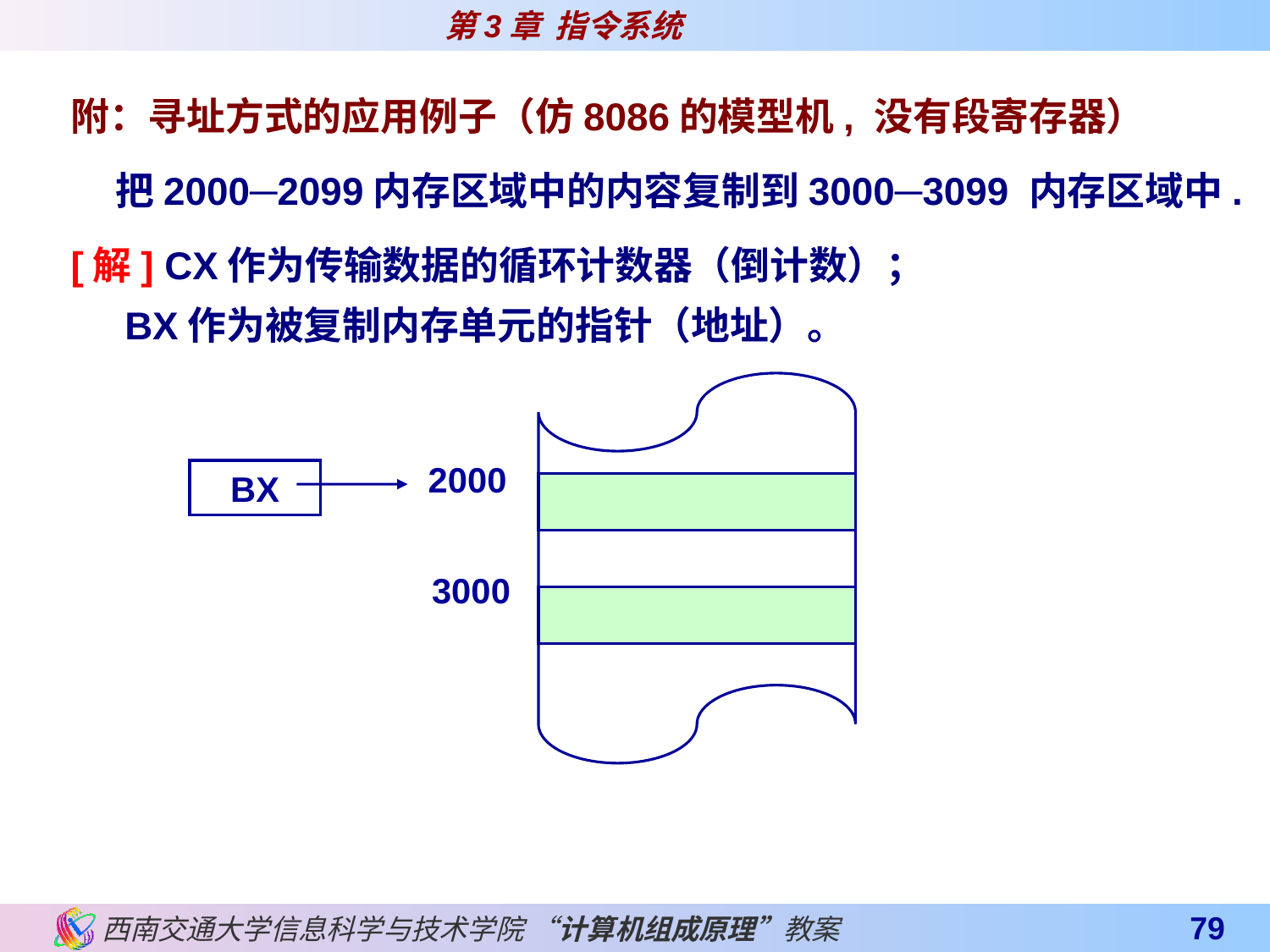

附：寻址方式的应用例子（仿8086的模型机, 没有段寄存器）
    把2000─2099内存区域中的内容复制到3000─3099 内存区域中.
[解] CX作为传输数据的循环计数器（倒计数）；
     BX作为被复制内存单元的指针（地址）。

2000
BX

3000